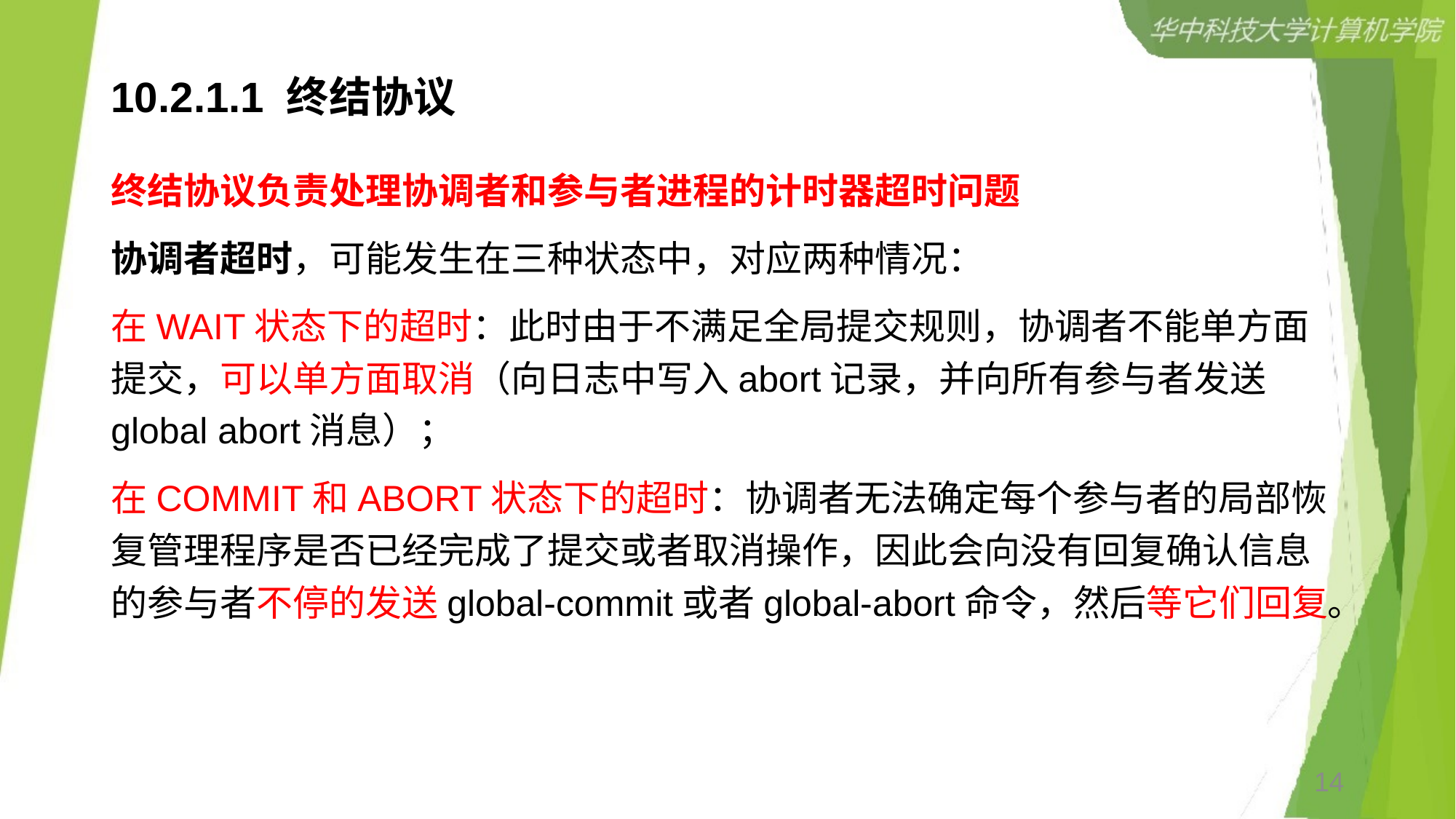

# 10.2.1.1 终结协议
终结协议负责处理协调者和参与者进程的计时器超时问题
协调者超时，可能发生在三种状态中，对应两种情况：
在WAIT状态下的超时：此时由于不满足全局提交规则，协调者不能单方面提交，可以单方面取消（向日志中写入abort记录，并向所有参与者发送global abort消息）；
在COMMIT和ABORT状态下的超时：协调者无法确定每个参与者的局部恢复管理程序是否已经完成了提交或者取消操作，因此会向没有回复确认信息的参与者不停的发送global-commit或者global-abort命令，然后等它们回复。
14